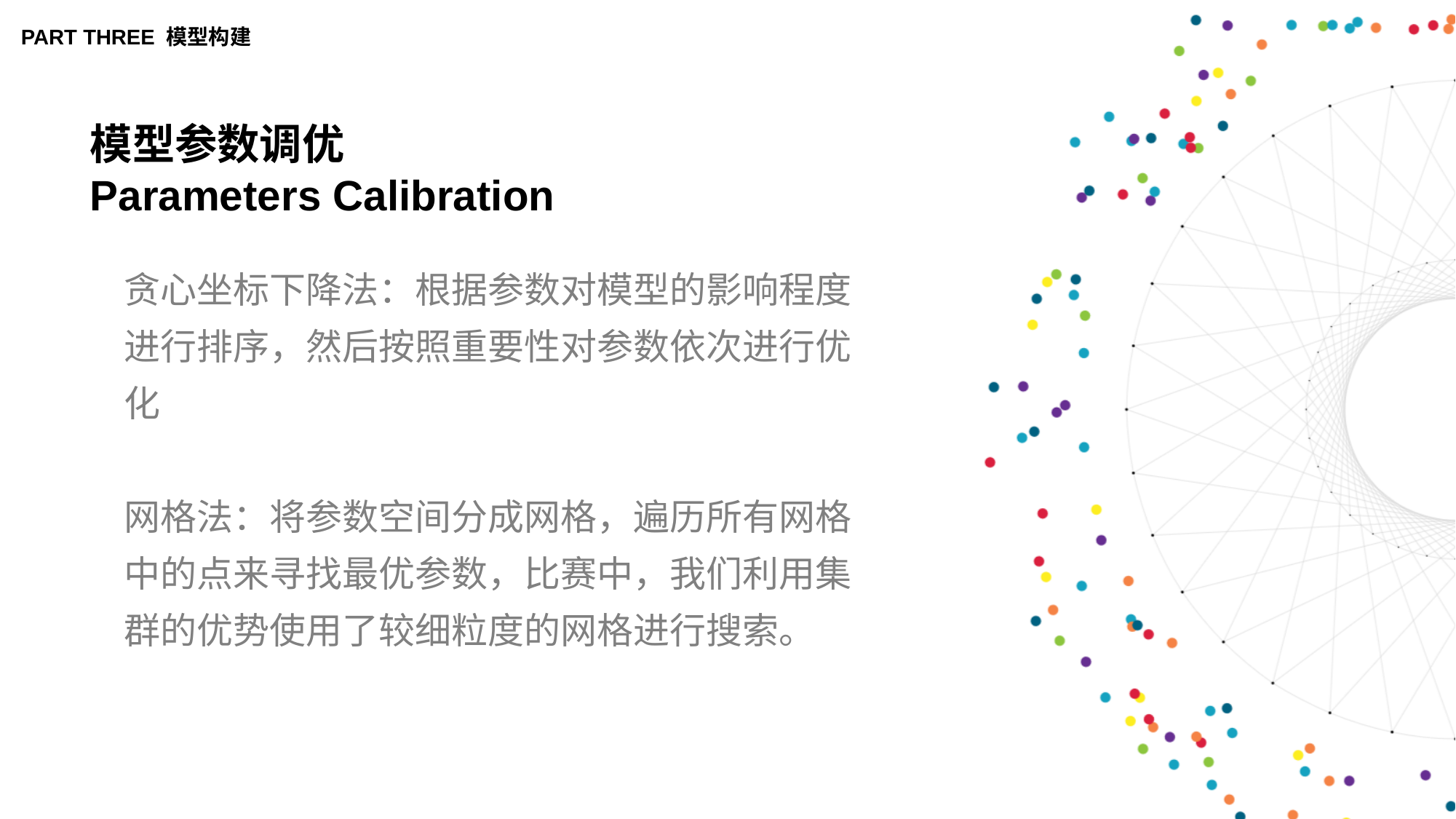

PART THREE 模型构建
模型参数调优
Parameters Calibration

贪心坐标下降法：根据参数对模型的影响程度进行排序，然后按照重要性对参数依次进行优化

网格法：将参数空间分成网格，遍历所有网格中的点来寻找最优参数，比赛中，我们利用集群的优势使用了较细粒度的网格进行搜索。